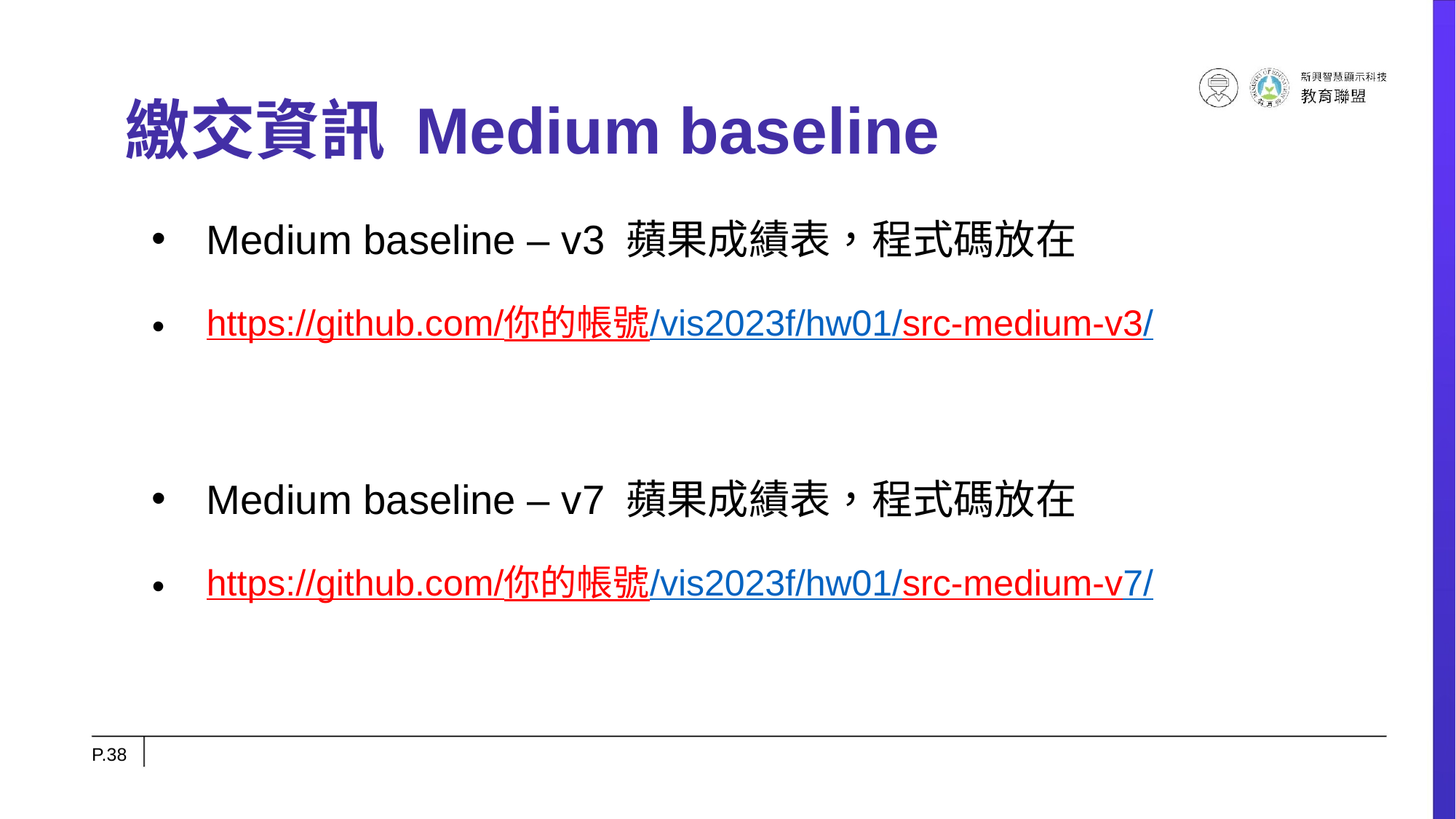

# 繳交資訊 Medium baseline
Medium baseline – v3 蘋果成績表，程式碼放在
https://github.com/你的帳號/vis2023f/hw01/src-medium-v3/

Medium baseline – v7 蘋果成績表，程式碼放在
https://github.com/你的帳號/vis2023f/hw01/src-medium-v7/
P.38